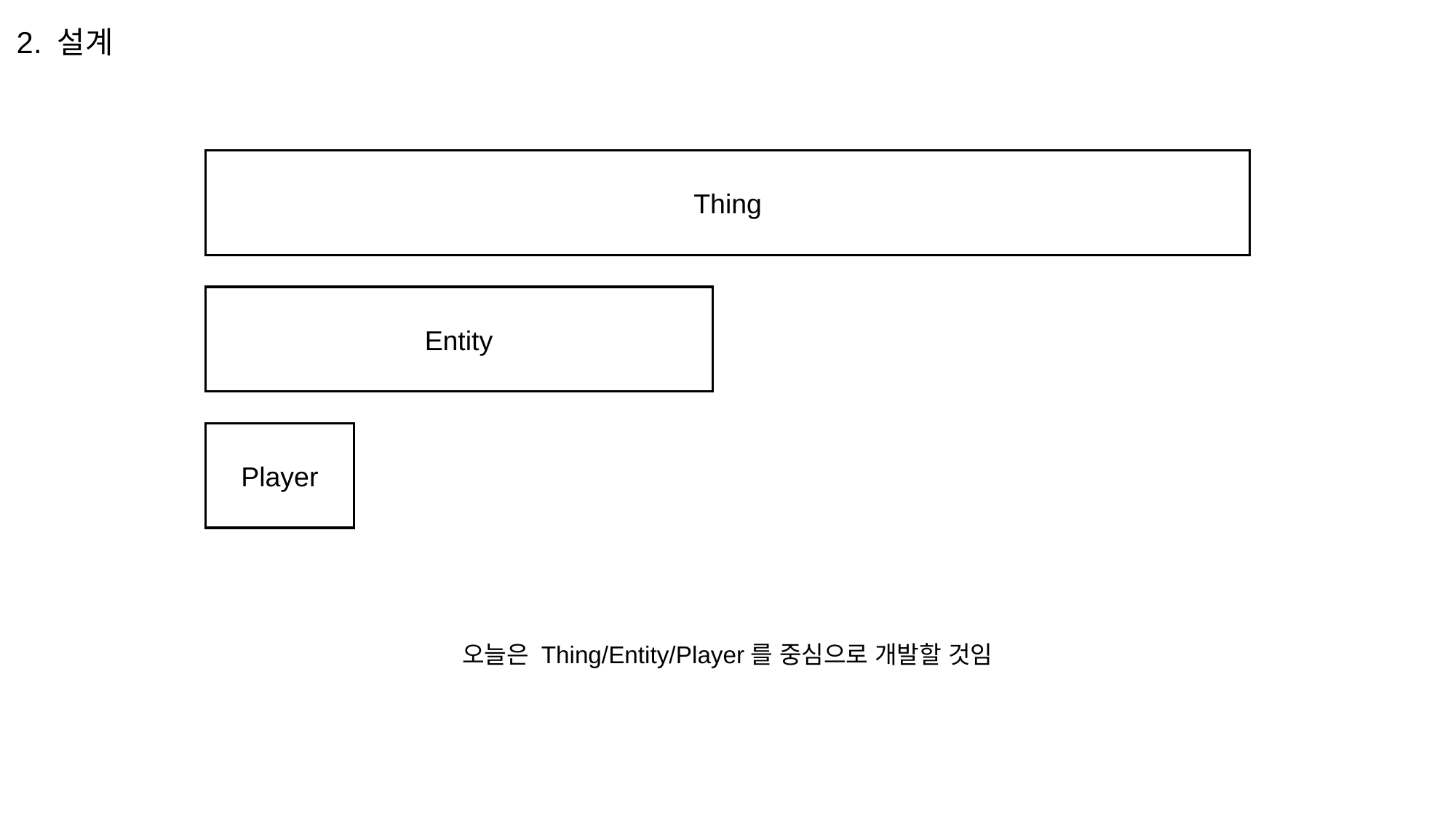

2. 설계
Thing
Entity
Player
오늘은 Thing/Entity/Player를 중심으로 개발할 것임